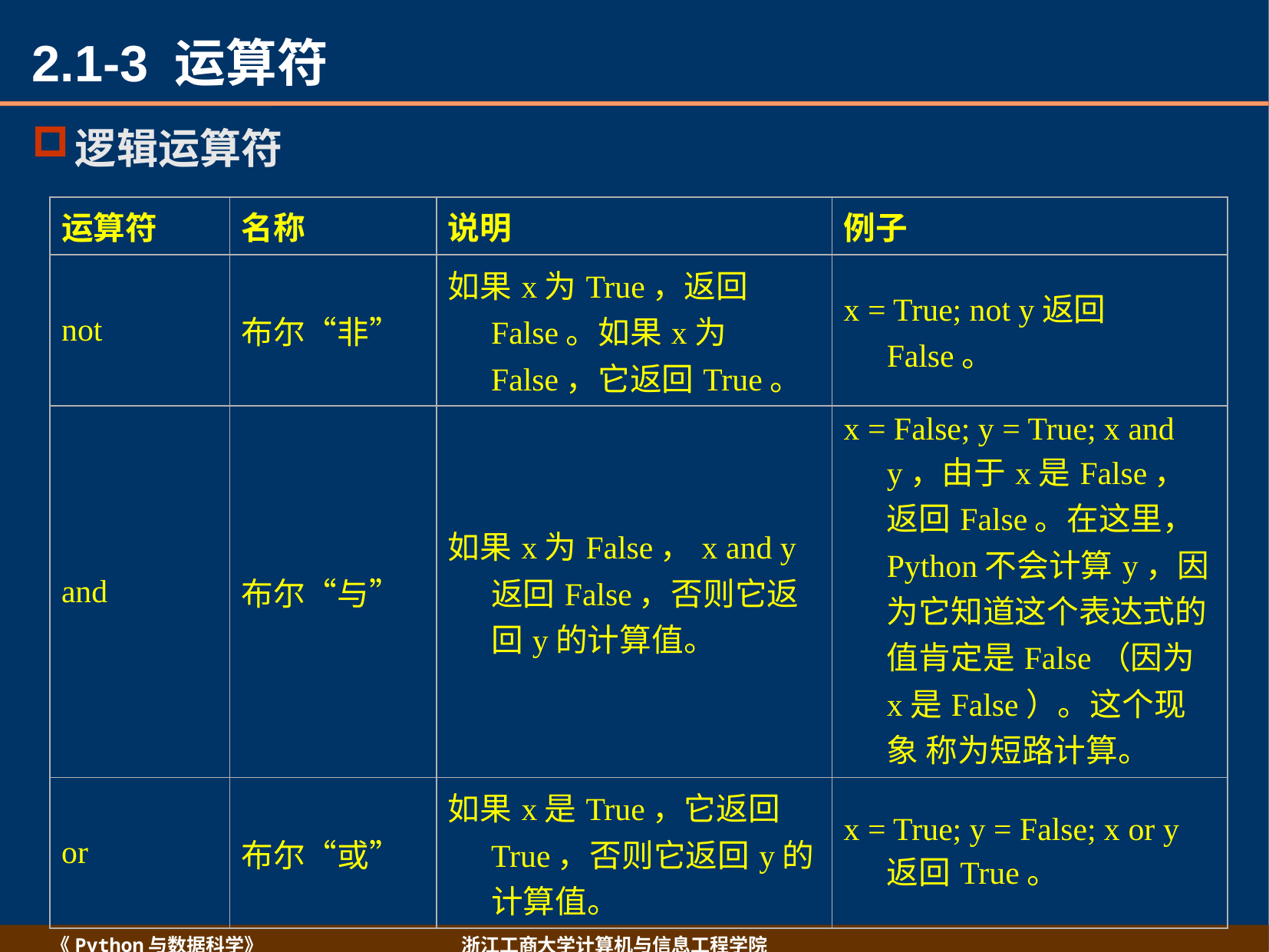

# 2.1-3 运算符
逻辑运算符
| 运算符 | 名称 | 说明 | 例子 |
| --- | --- | --- | --- |
| not | 布尔“非” | 如果x为True，返回False。如果x为False，它返回True。 | x = True; not y返回False。 |
| and | 布尔“与” | 如果x为False，x and y返回False，否则它返回y的计算值。 | x = False; y = True; x and y，由于x是False，返回False。在这里，Python不会计算y，因为它知道这个表达式的值肯定是False（因为x是False）。这个现象 称为短路计算。 |
| or | 布尔“或” | 如果x是True，它返回True，否则它返回y的计算值。 | x = True; y = False; x or y返回True。 |